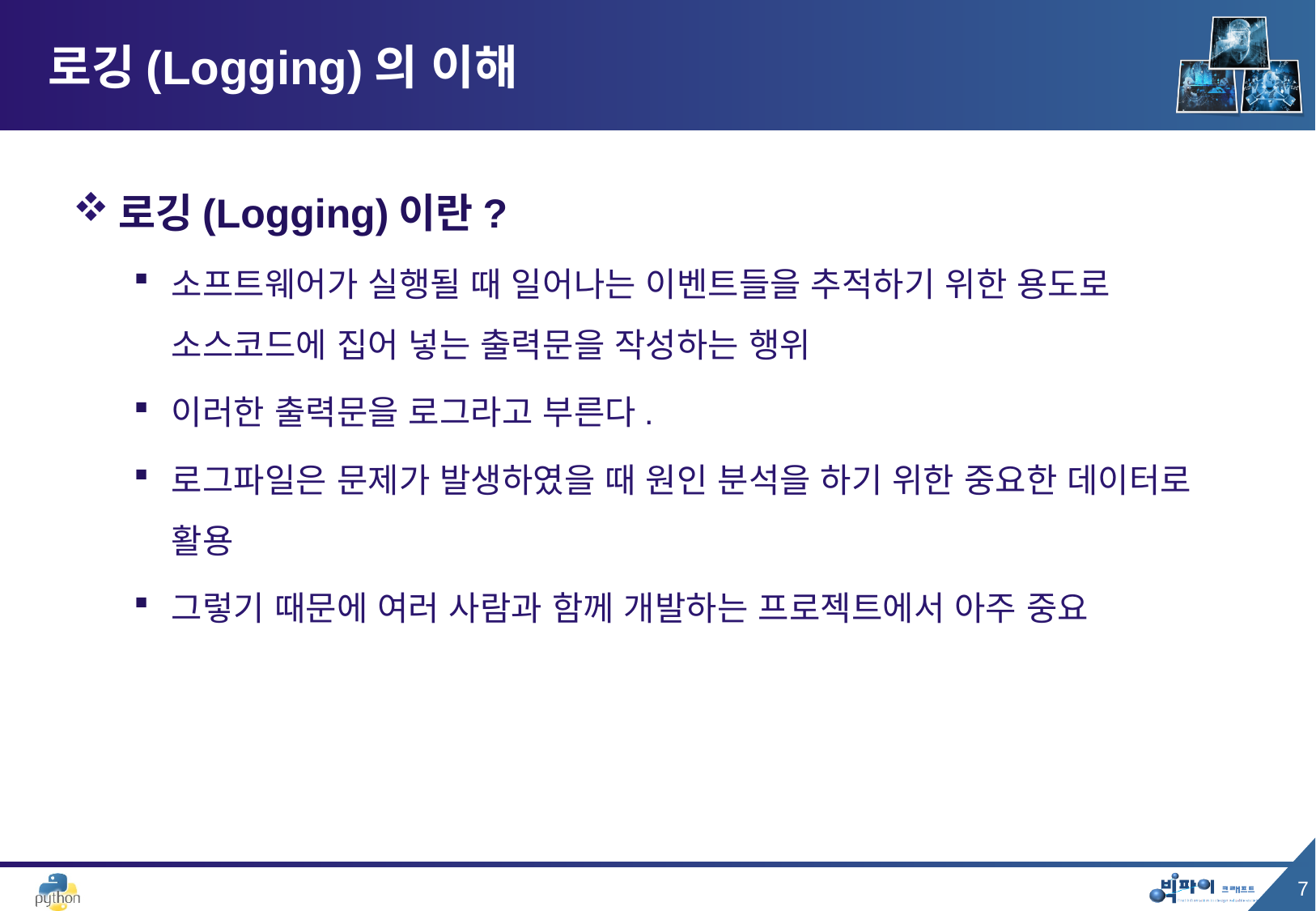

# 로깅(Logging)의 이해
로깅(Logging)이란?
소프트웨어가 실행될 때 일어나는 이벤트들을 추적하기 위한 용도로 소스코드에 집어 넣는 출력문을 작성하는 행위
이러한 출력문을 로그라고 부른다.
로그파일은 문제가 발생하였을 때 원인 분석을 하기 위한 중요한 데이터로 활용
그렇기 때문에 여러 사람과 함께 개발하는 프로젝트에서 아주 중요